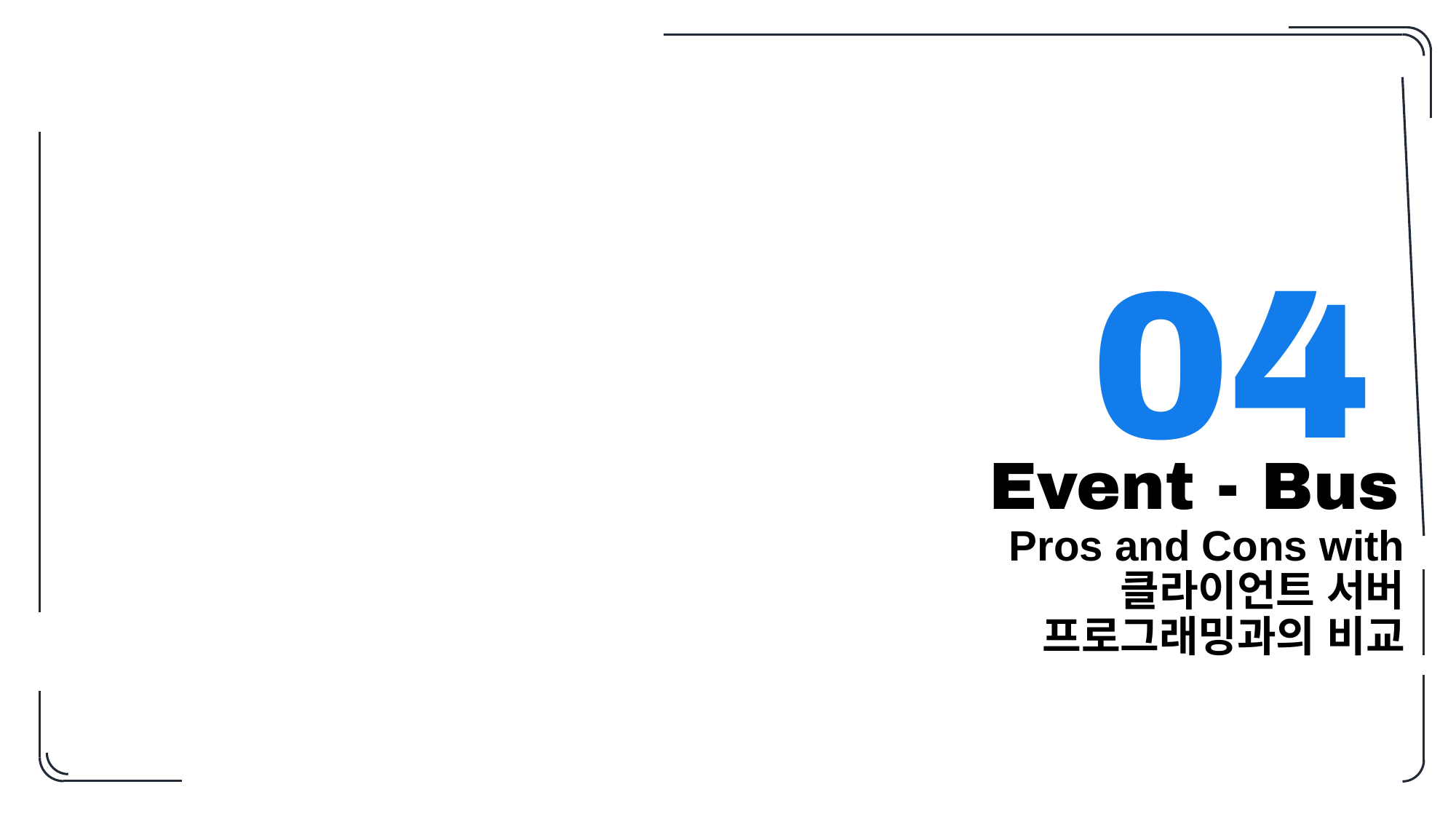

04
Event - Bus
Pros and Cons with
클라이언트 서버 프로그래밍과의 비교